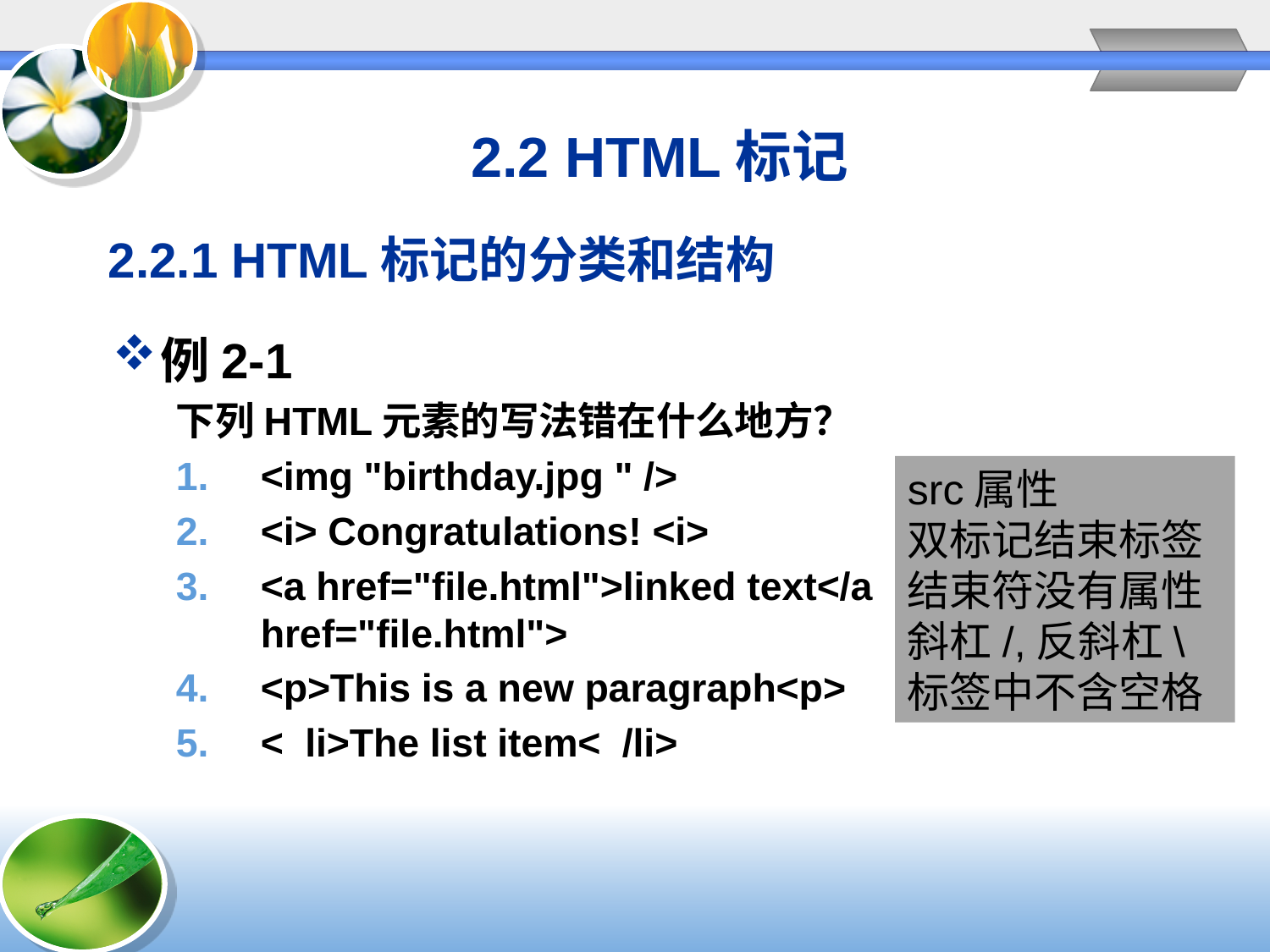

# 2.2 HTML标记
2.2.1 HTML标记的分类和结构
例2-1
下列HTML元素的写法错在什么地方？
<img "birthday.jpg " />
<i> Congratulations! <i>
<a href="file.html">linked text</a href="file.html">
<p>This is a new paragraph<p>
<  li>The list item<  /li>

src属性
双标记结束标签
结束符没有属性
斜杠/,反斜杠\
标签中不含空格